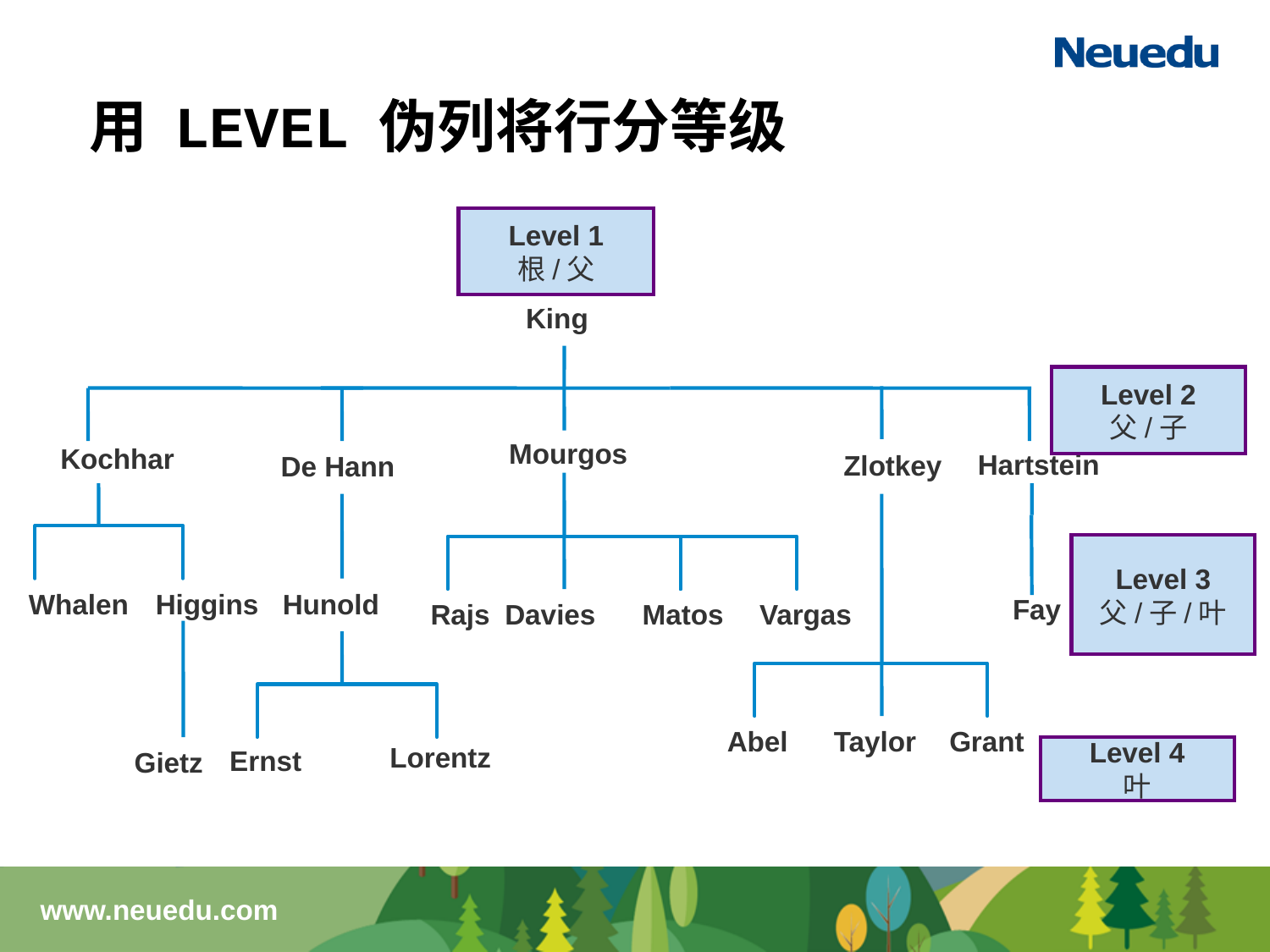

# 用 LEVEL 伪列将行分等级
Level 1
根/父
King

Level 2
父/子

Mourgos
Kochhar
Hartstein
Zlotkey
De Hann

Level 3
父/子/叶

Whalen
Higgins
Hunold
Fay
Rajs
Davies
Matos
Vargas

Abel
Taylor
Grant
Lorentz
Ernst
Level 4
叶
Gietz